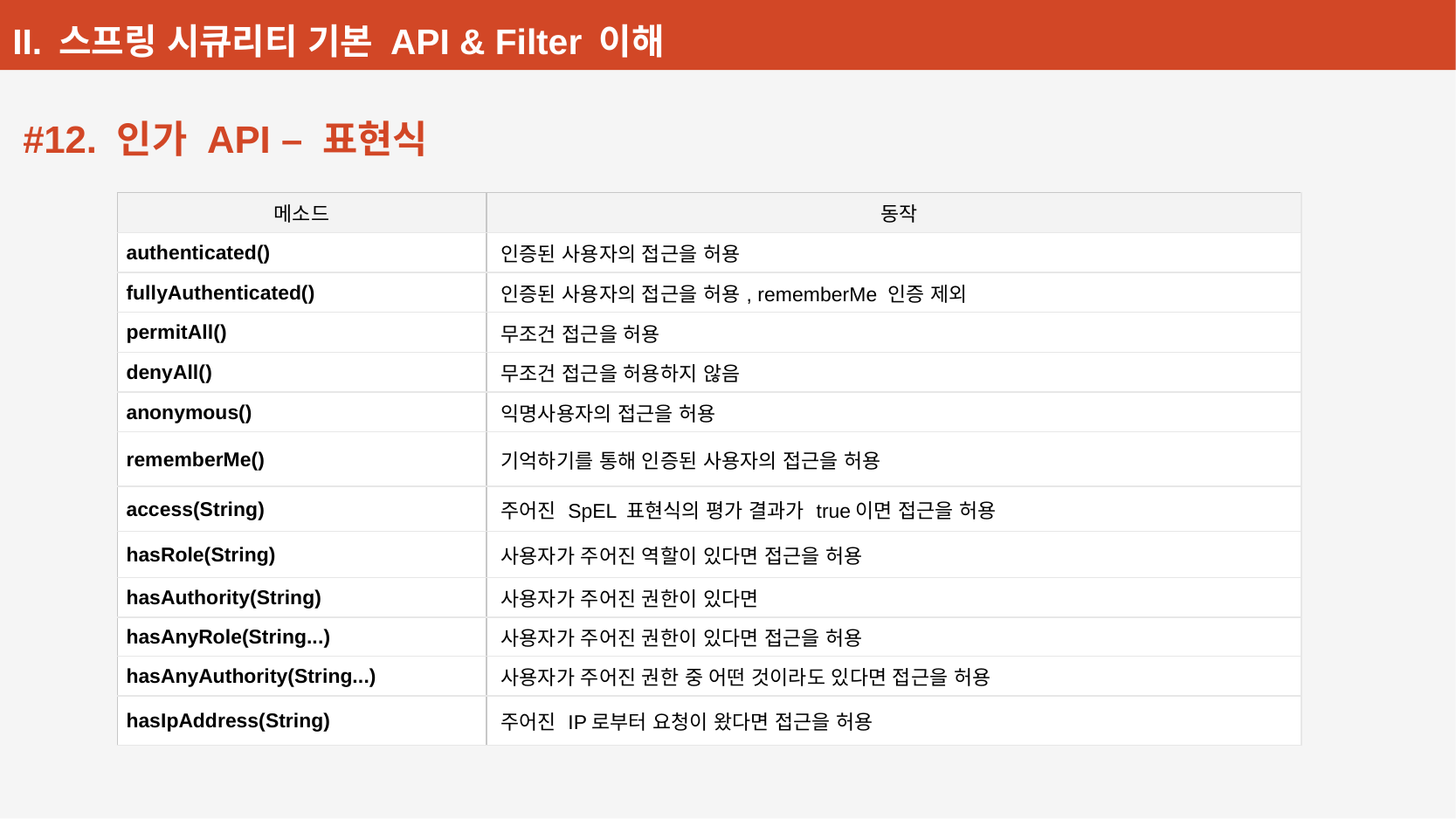

#12. 인가 API – 표현식
| 메소드 | 동작 |
| --- | --- |
| authenticated() | 인증된 사용자의 접근을 허용 |
| fullyAuthenticated() | 인증된 사용자의 접근을 허용, rememberMe 인증 제외 |
| permitAll() | 무조건 접근을 허용 |
| denyAll() | 무조건 접근을 허용하지 않음 |
| anonymous() | 익명사용자의 접근을 허용 |
| rememberMe() | 기억하기를 통해 인증된 사용자의 접근을 허용 |
| access(String) | 주어진 SpEL 표현식의 평가 결과가 true이면 접근을 허용 |
| hasRole(String) | 사용자가 주어진 역할이 있다면 접근을 허용 |
| hasAuthority(String) | 사용자가 주어진 권한이 있다면 |
| hasAnyRole(String...) | 사용자가 주어진 권한이 있다면 접근을 허용 |
| hasAnyAuthority(String...) | 사용자가 주어진 권한 중 어떤 것이라도 있다면 접근을 허용 |
| hasIpAddress(String) | 주어진 IP로부터 요청이 왔다면 접근을 허용 |